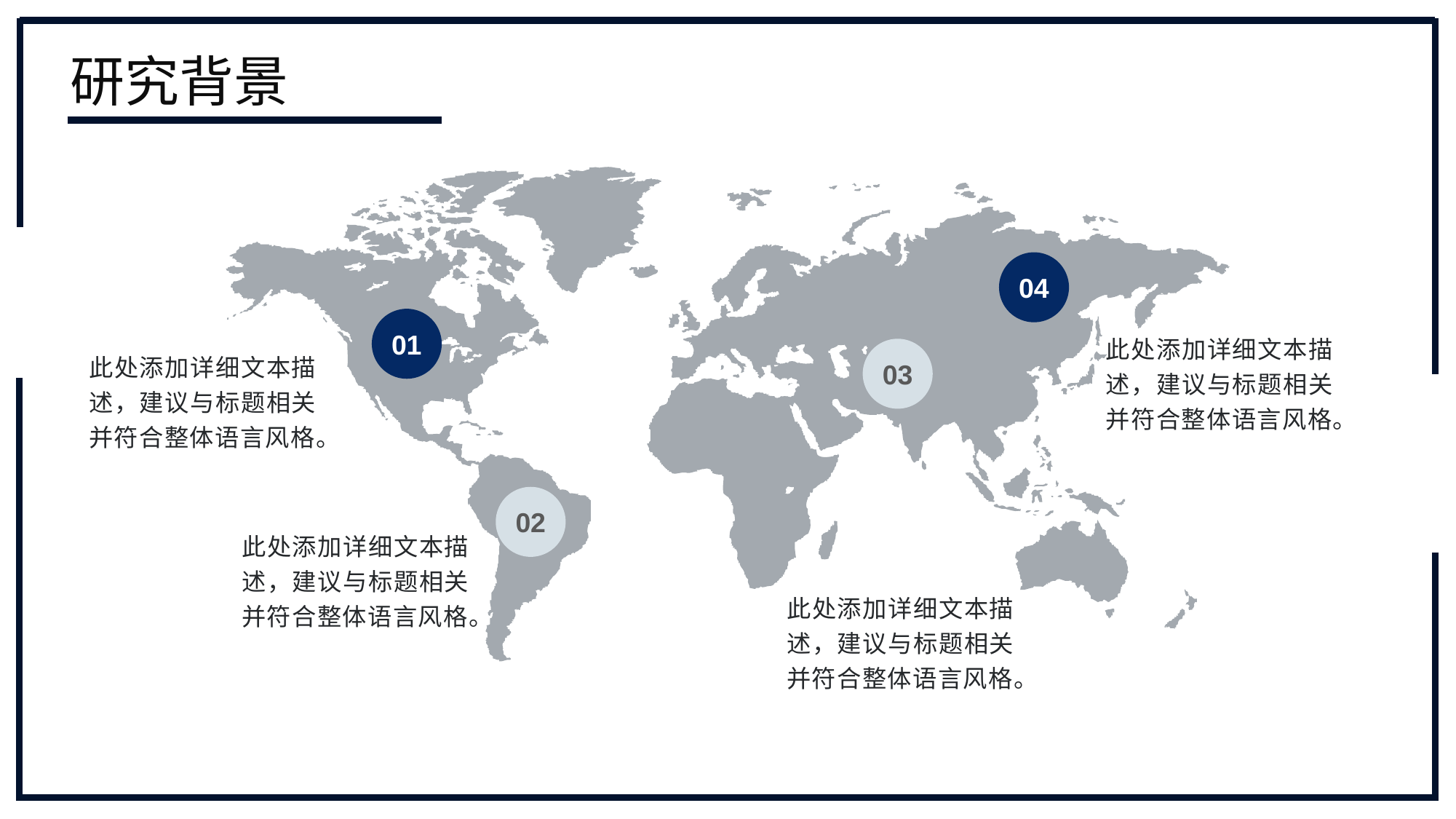

研究背景

04
01
此处添加详细文本描述，建议与标题相关并符合整体语言风格。
此处添加详细文本描述，建议与标题相关并符合整体语言风格。
03
02
此处添加详细文本描述，建议与标题相关并符合整体语言风格。
此处添加详细文本描述，建议与标题相关并符合整体语言风格。